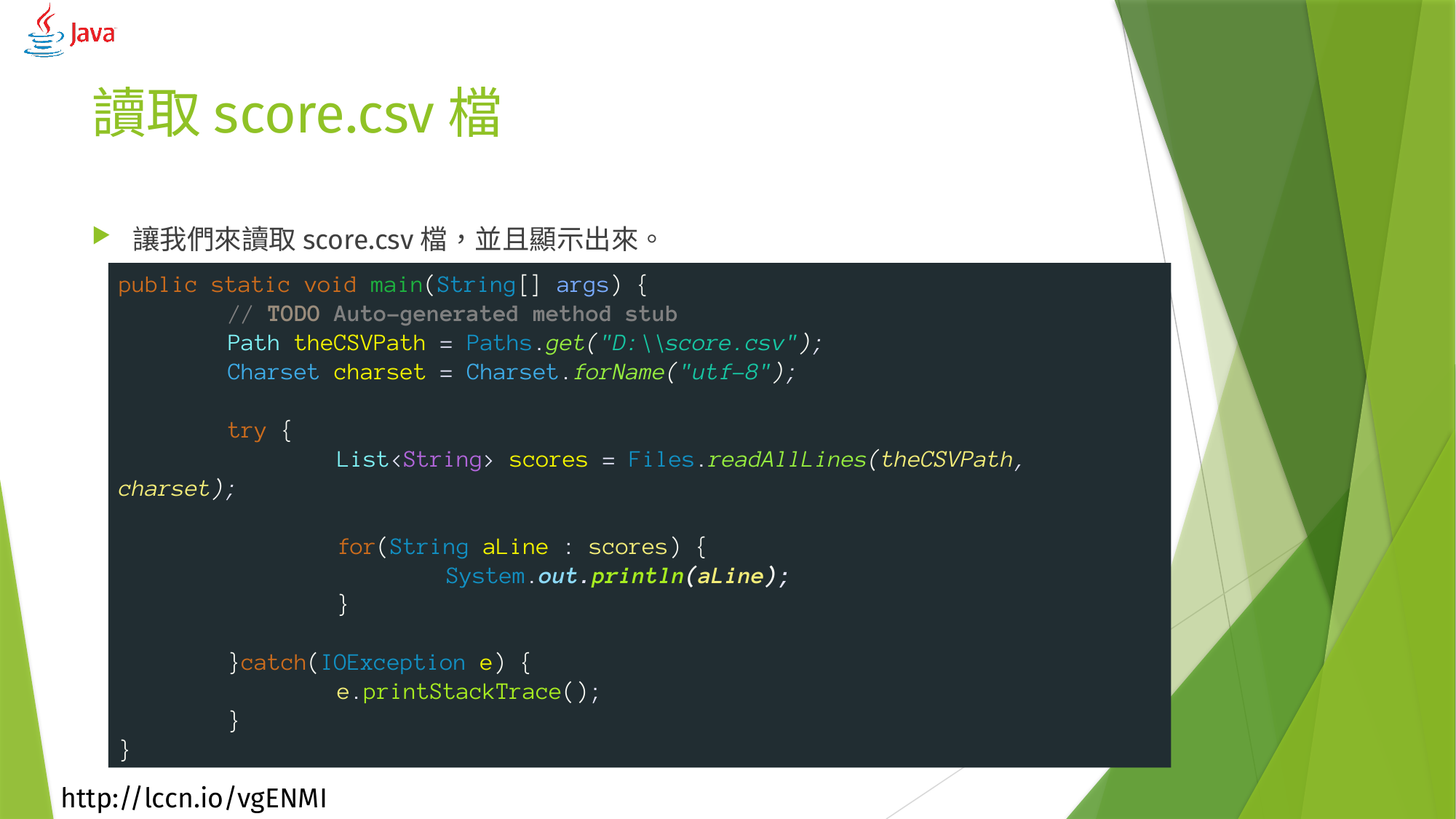

# 讀取score.csv檔
讓我們來讀取score.csv檔，並且顯示出來。
public static void main(String[] args) {
	// TODO Auto-generated method stub
	Path theCSVPath = Paths.get("D:\\score.csv");
	Charset charset = Charset.forName("utf-8");

	try {
		List<String> scores = Files.readAllLines(theCSVPath, charset);

		for(String aLine : scores) {
			System.out.println(aLine);
		}

	}catch(IOException e) {
		e.printStackTrace();
	}
}